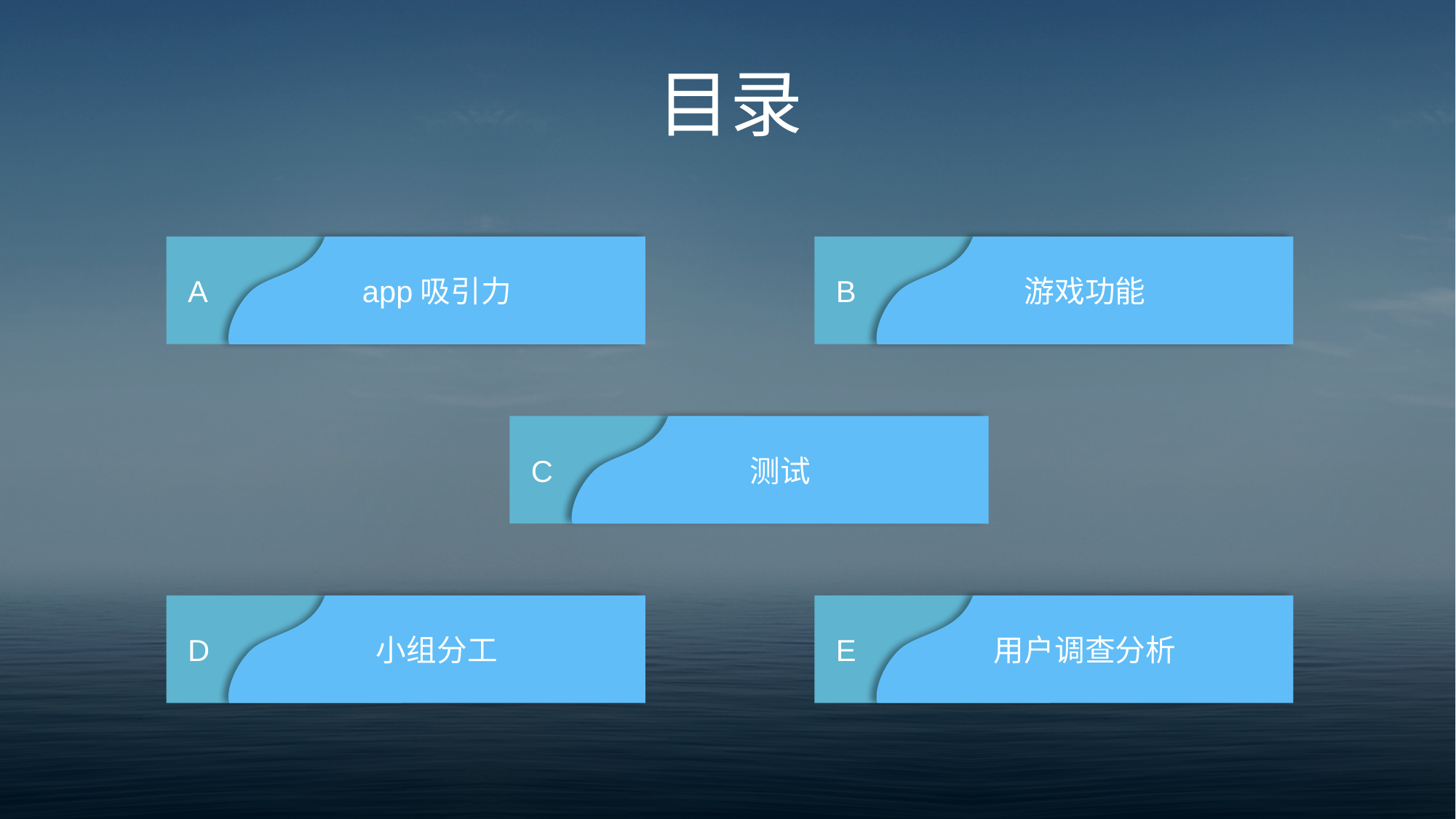

目录
A
app吸引力
B
游戏功能
C
测试
D
小组分工
E
用户调查分析